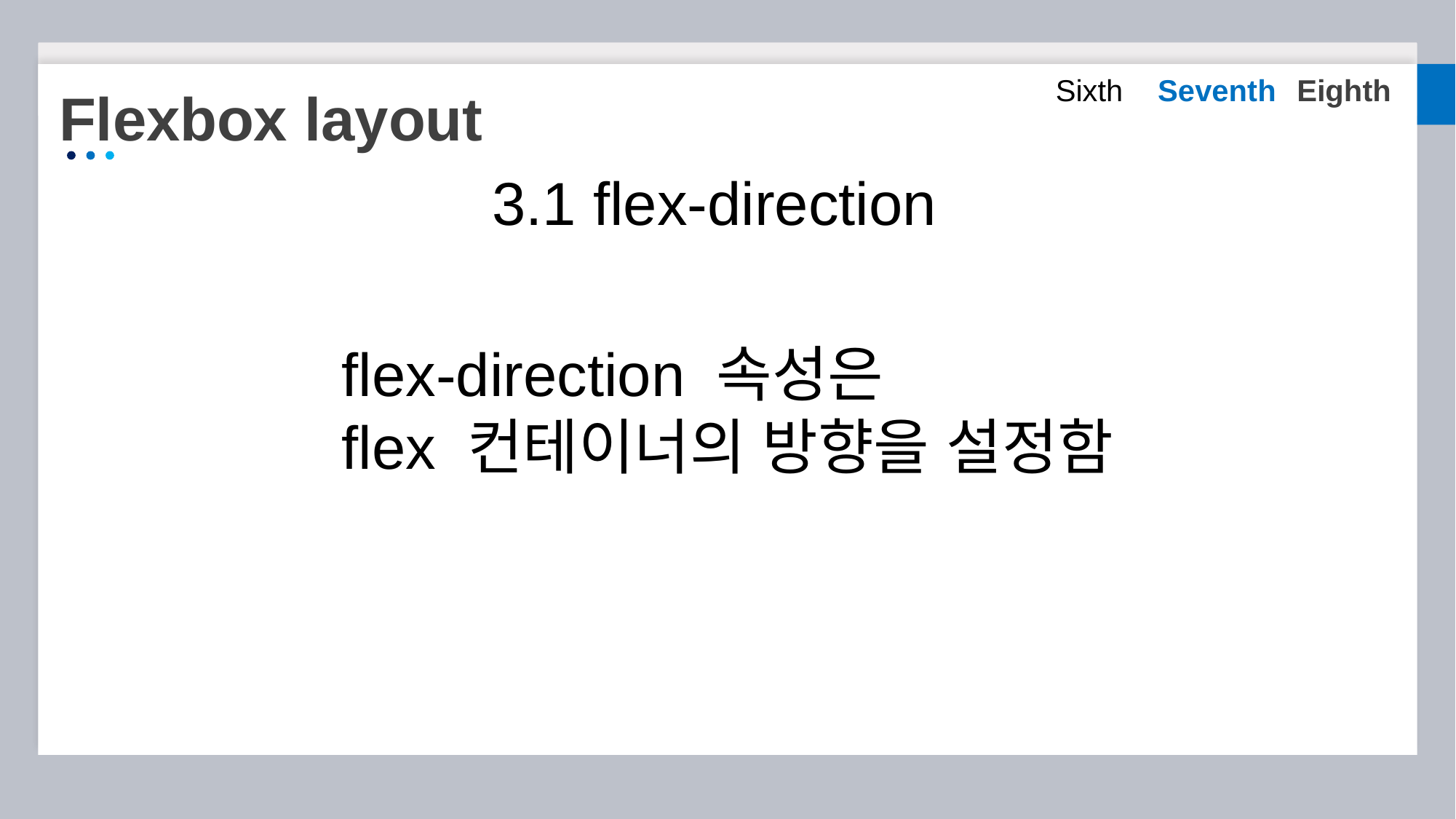

Sixth
Seventh
Eighth
Flexbox layout

3.1 flex-direction
flex-direction 속성은
flex 컨테이너의 방향을 설정함